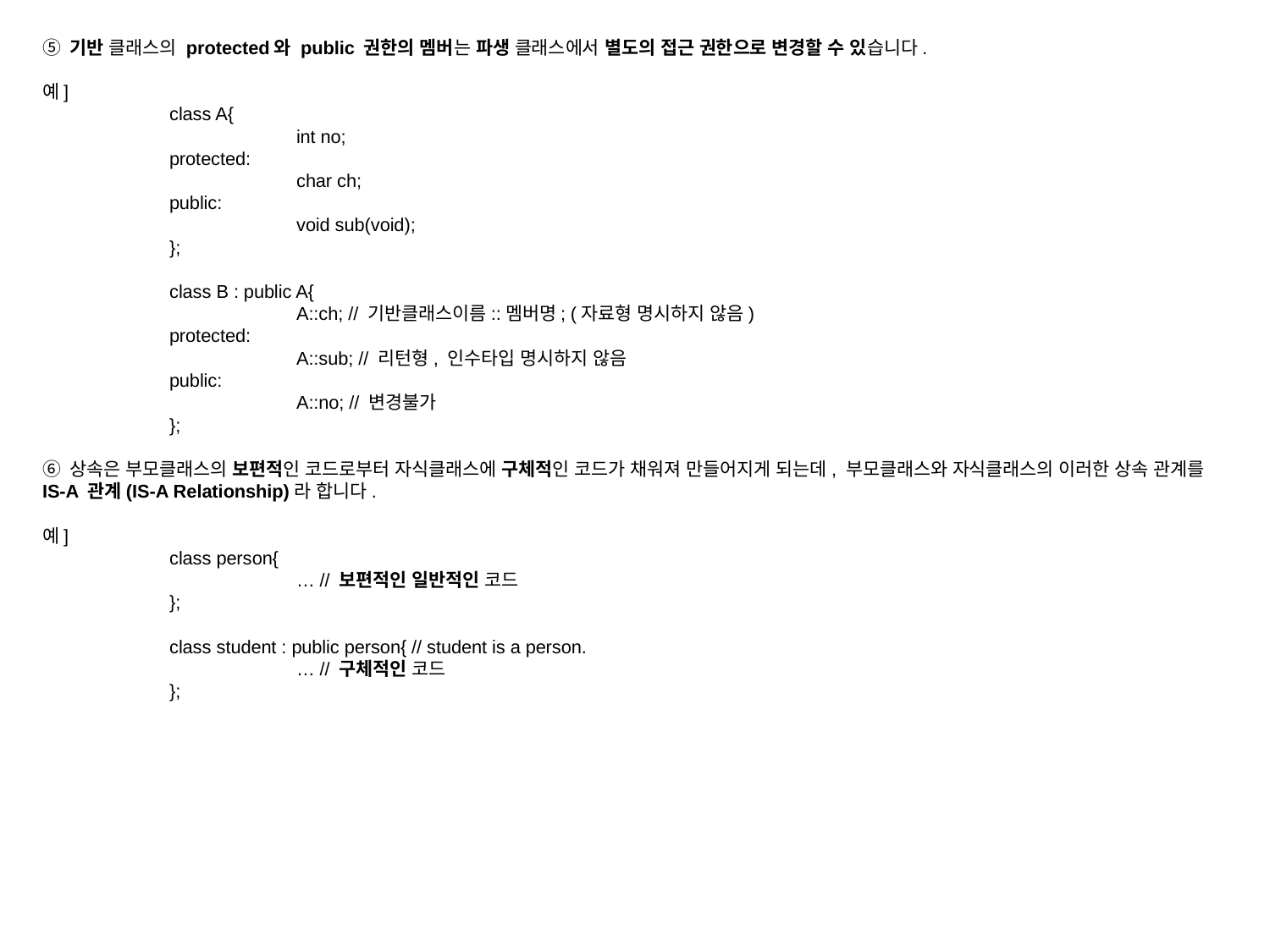

⑤ 기반 클래스의 protected와 public 권한의 멤버는 파생 클래스에서 별도의 접근 권한으로 변경할 수 있습니다.

예]
	class A{
		int no;
	protected:
		char ch;
	public:
		void sub(void);
	};

	class B : public A{
		A::ch; // 기반클래스이름::멤버명; (자료형 명시하지 않음)
	protected:
		A::sub; // 리턴형, 인수타입 명시하지 않음
 	public:
		A::no; // 변경불가
	};

⑥ 상속은 부모클래스의 보편적인 코드로부터 자식클래스에 구체적인 코드가 채워져 만들어지게 되는데, 부모클래스와 자식클래스의 이러한 상속 관계를 IS-A 관계(IS-A Relationship)라 합니다.

예]
	class person{
		… // 보편적인 일반적인 코드
	};

	class student : public person{ // student is a person.
		… // 구체적인 코드
	};